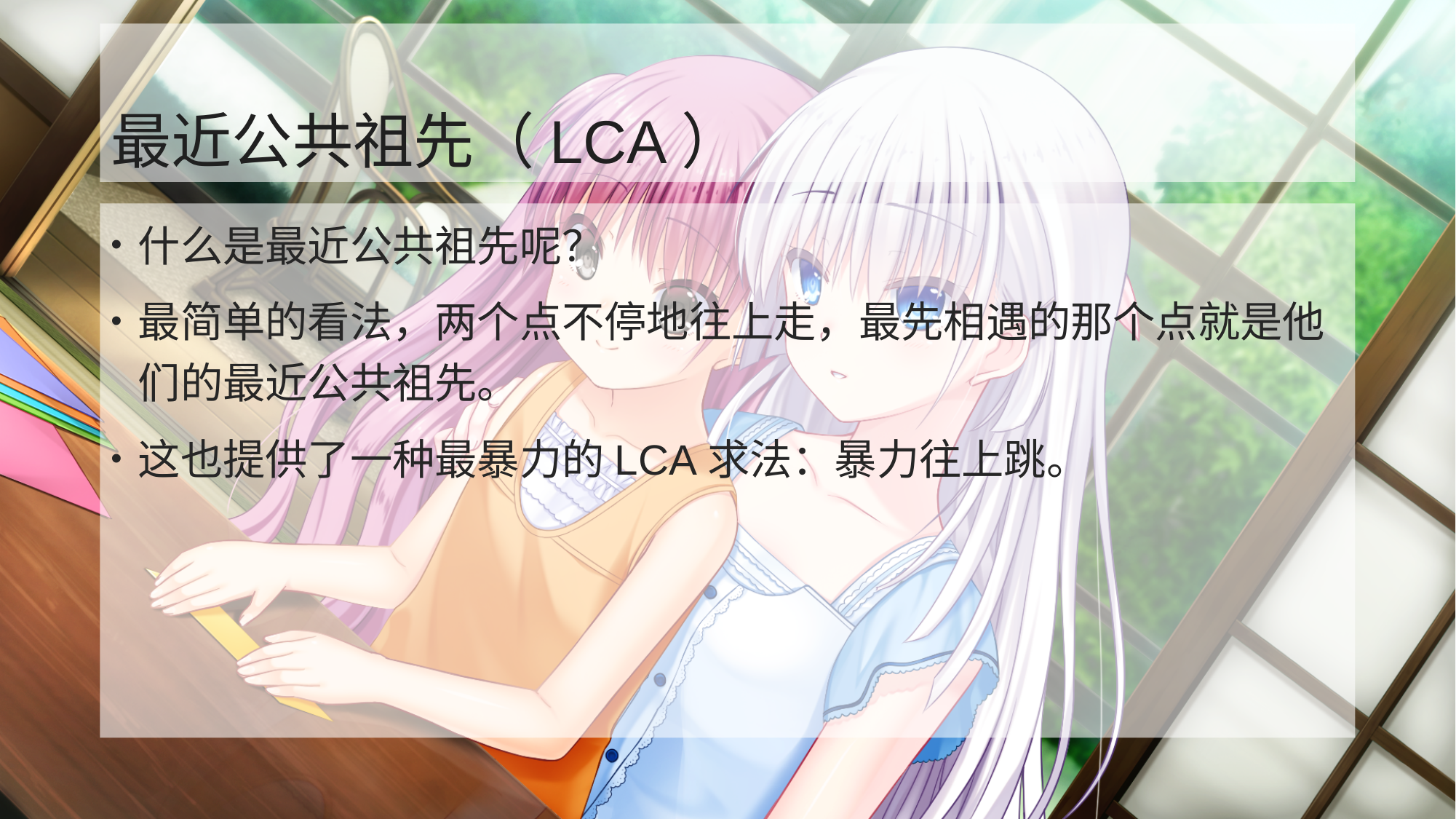

# 最近公共祖先（LCA）
什么是最近公共祖先呢？
最简单的看法，两个点不停地往上走，最先相遇的那个点就是他们的最近公共祖先。
这也提供了一种最暴力的LCA求法：暴力往上跳。